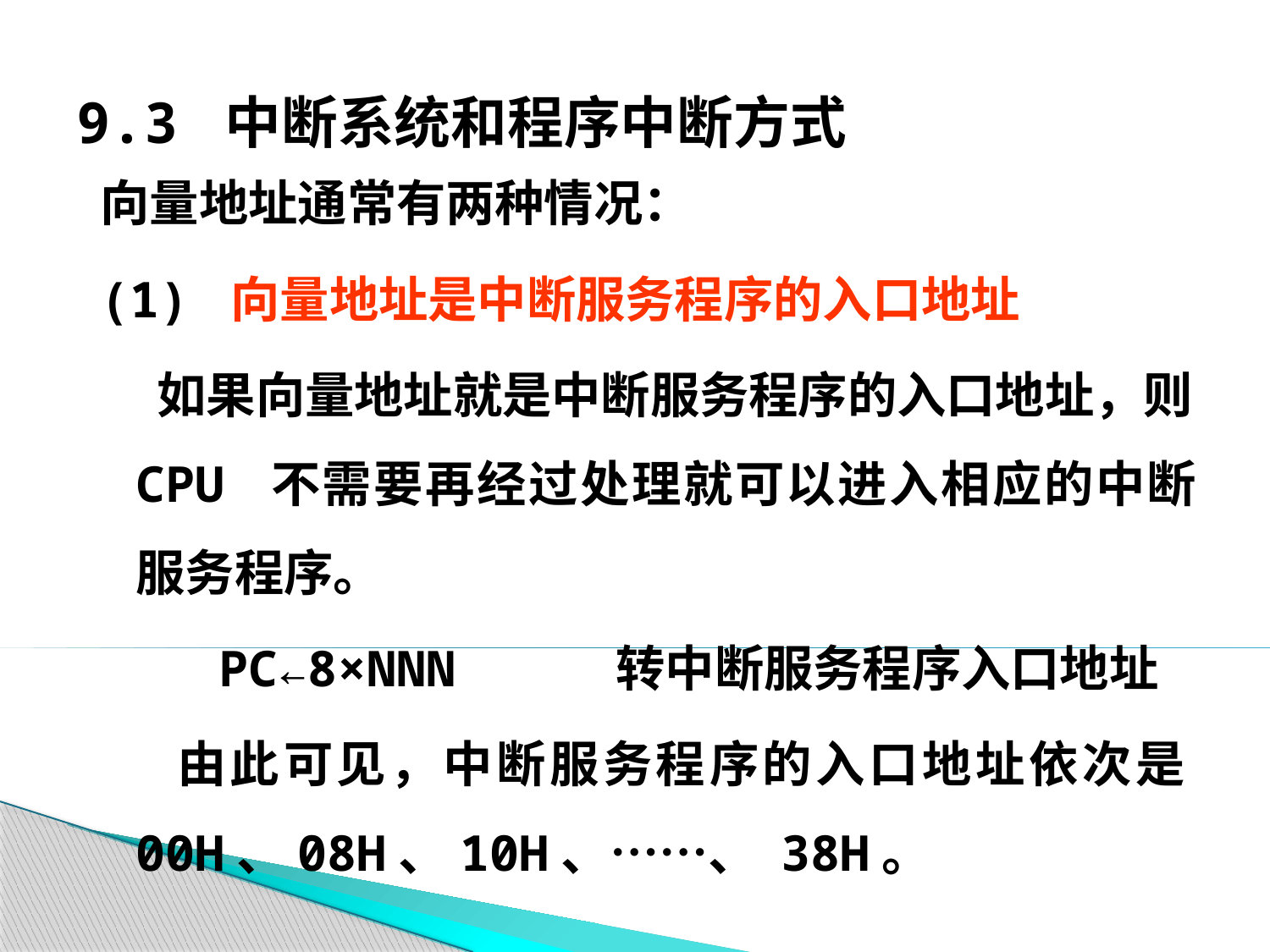

# 9.3 中断系统和程序中断方式
向量地址通常有两种情况：
(1) 向量地址是中断服务程序的入口地址
    如果向量地址就是中断服务程序的入口地址，则CPU 不需要再经过处理就可以进入相应的中断服务程序。
    PC←8×NNN     转中断服务程序入口地址
    由此可见，中断服务程序的入口地址依次是00H、08H、10H、……、 38H。